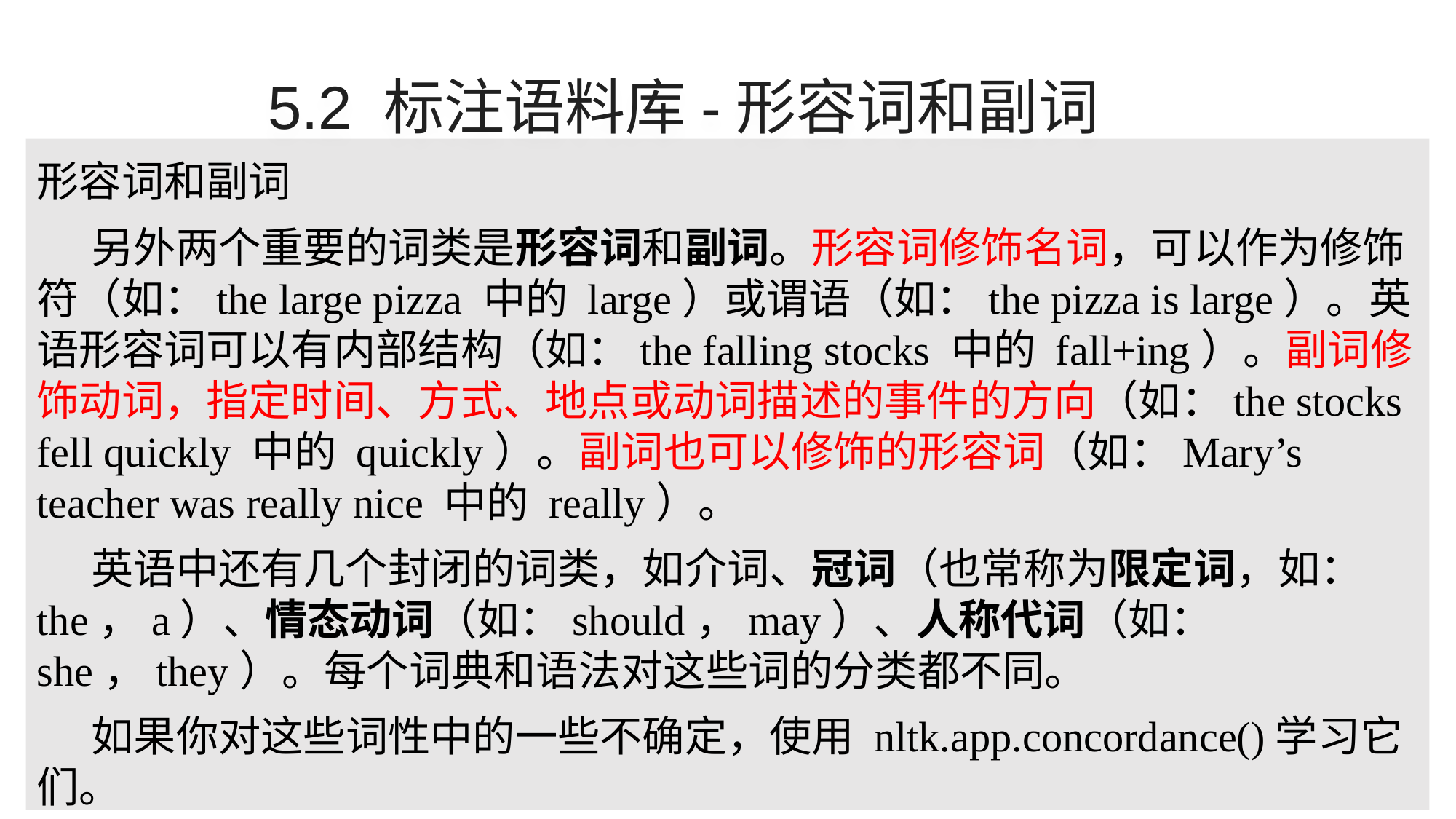

# 5.2 标注语料库-形容词和副词
形容词和副词
另外两个重要的词类是形容词和副词。形容词修饰名词，可以作为修饰符（如：the large pizza 中的 large）或谓语（如：the pizza is large）。英语形容词可以有内部结构（如：the falling stocks 中的 fall+ing）。副词修饰动词，指定时间、方式、地点或动词描述的事件的方向（如：the stocks fell quickly 中的 quickly）。副词也可以修饰的形容词（如：Mary’s teacher was really nice 中的 really）。
英语中还有几个封闭的词类，如介词、冠词（也常称为限定词，如：the，a）、情态动词（如：should，may）、人称代词（如：she，they）。每个词典和语法对这些词的分类都不同。
如果你对这些词性中的一些不确定，使用 nltk.app.concordance()学习它们。